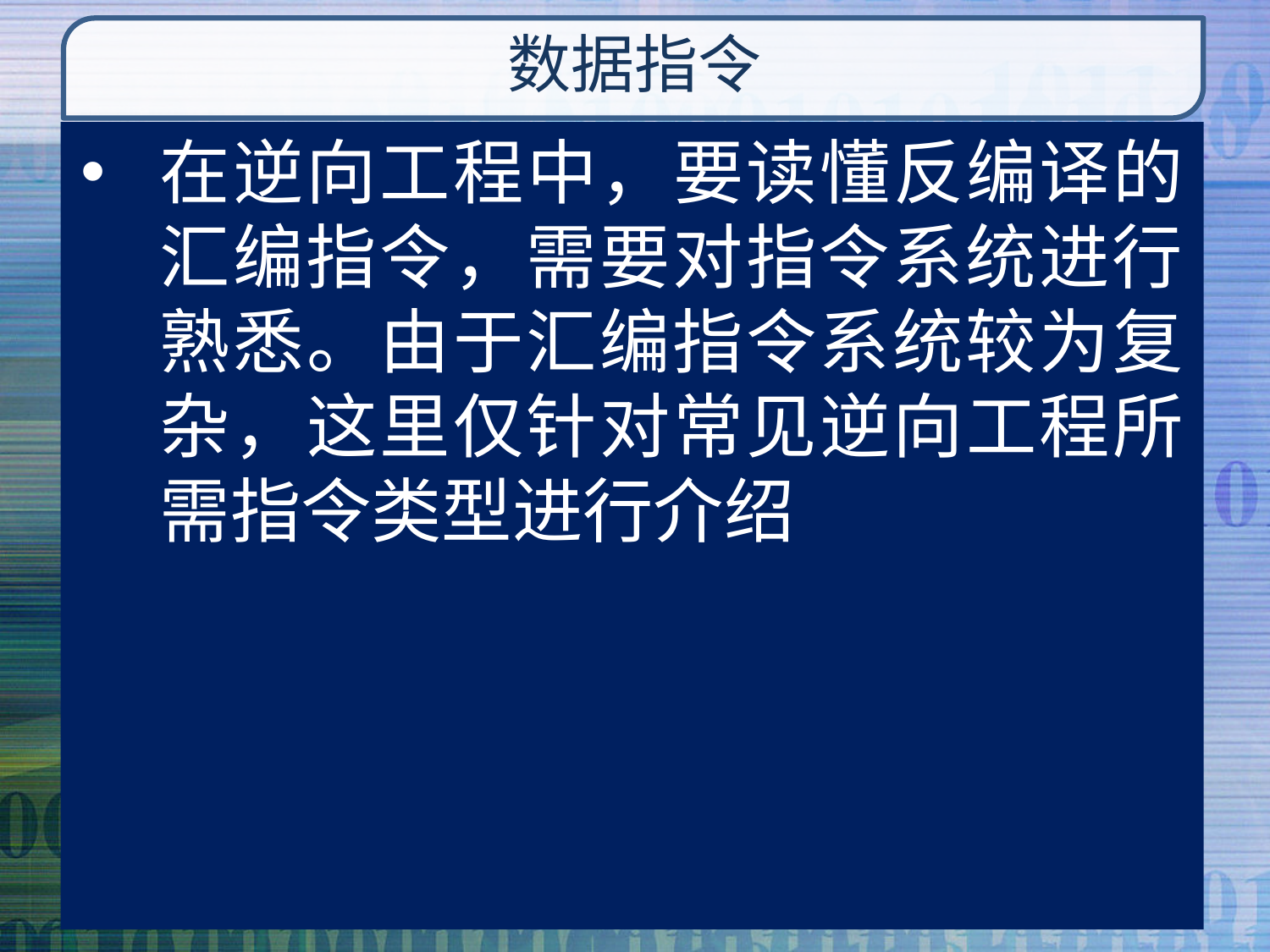

# 数据指令
在逆向工程中，要读懂反编译的汇编指令，需要对指令系统进行熟悉。由于汇编指令系统较为复杂，这里仅针对常见逆向工程所需指令类型进行介绍